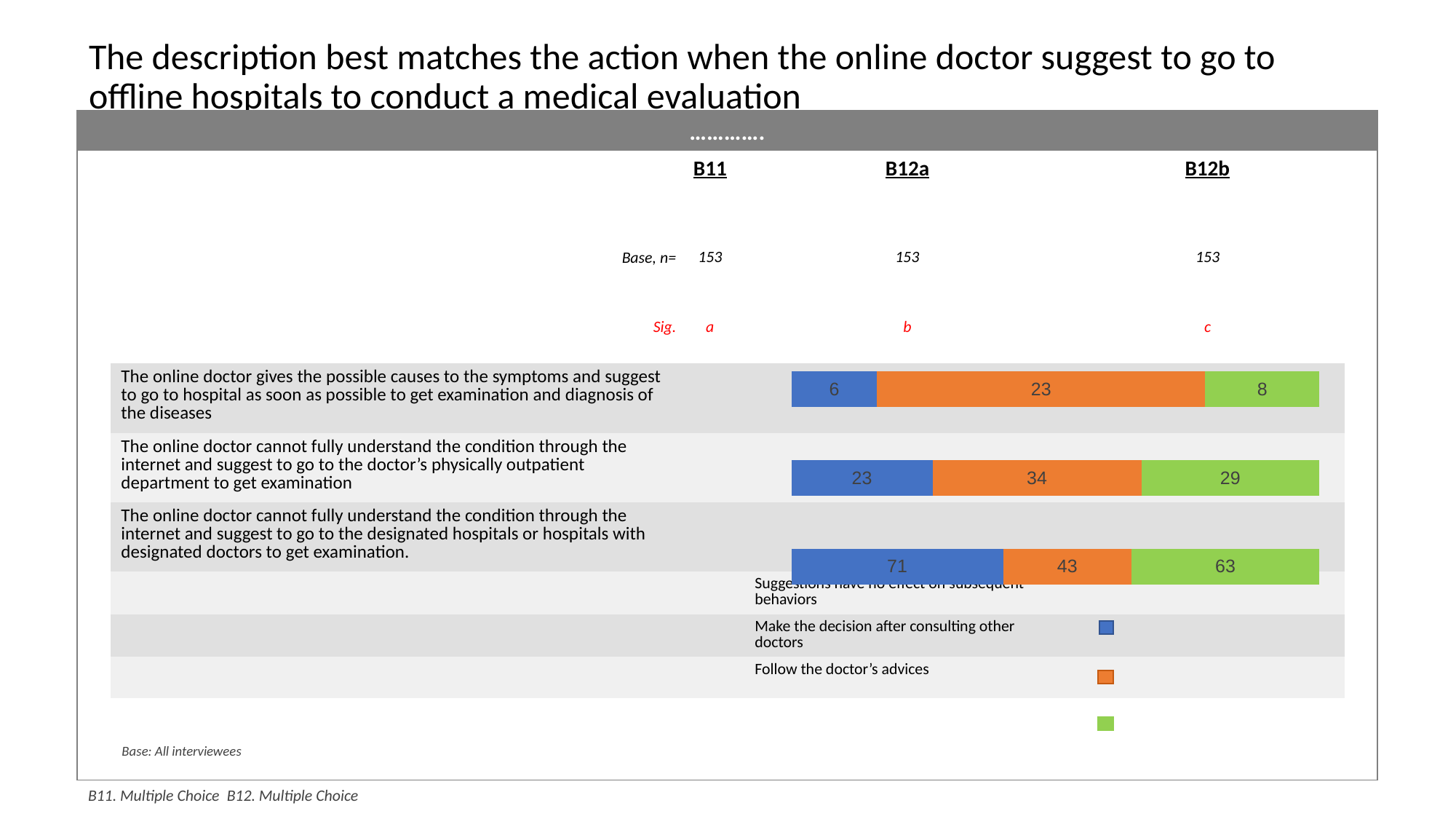

# The description best matches the action when the online doctor suggest to go to offline hospitals to conduct a medical evaluation
………….

|  | B11 | B12a | B12b |
| --- | --- | --- | --- |
| Base, n= | 153 | 153 | 153 |
| Sig. | a | b | c |
| The online doctor gives the possible causes to the symptoms and suggest to go to hospital as soon as possible to get examination and diagnosis of the diseases |  |  |  |
| The online doctor cannot fully understand the condition through the internet and suggest to go to the doctor’s physically outpatient department to get examination |  |  |  |
| The online doctor cannot fully understand the condition through the internet and suggest to go to the designated hospitals or hospitals with designated doctors to get examination. |  |  |  |
|  |  | Suggestions have no effect on subsequent behaviors |  |
|  |  | Make the decision after consulting other doctors |  |
|  |  | Follow the doctor’s advices |  |

### Chart

| Category | 系列 1 | 系列 2 | 系列 3 |
|---|---|---|---|
| 类别 1 | 6.0 | 23.0 | 8.0 |
| 类别 2 | 23.0 | 34.0 | 29.0 |
| 类别 3 | 71.0 | 43.0 | 63.0 |

Base: All interviewees
B11. Multiple Choice  B12. Multiple Choice